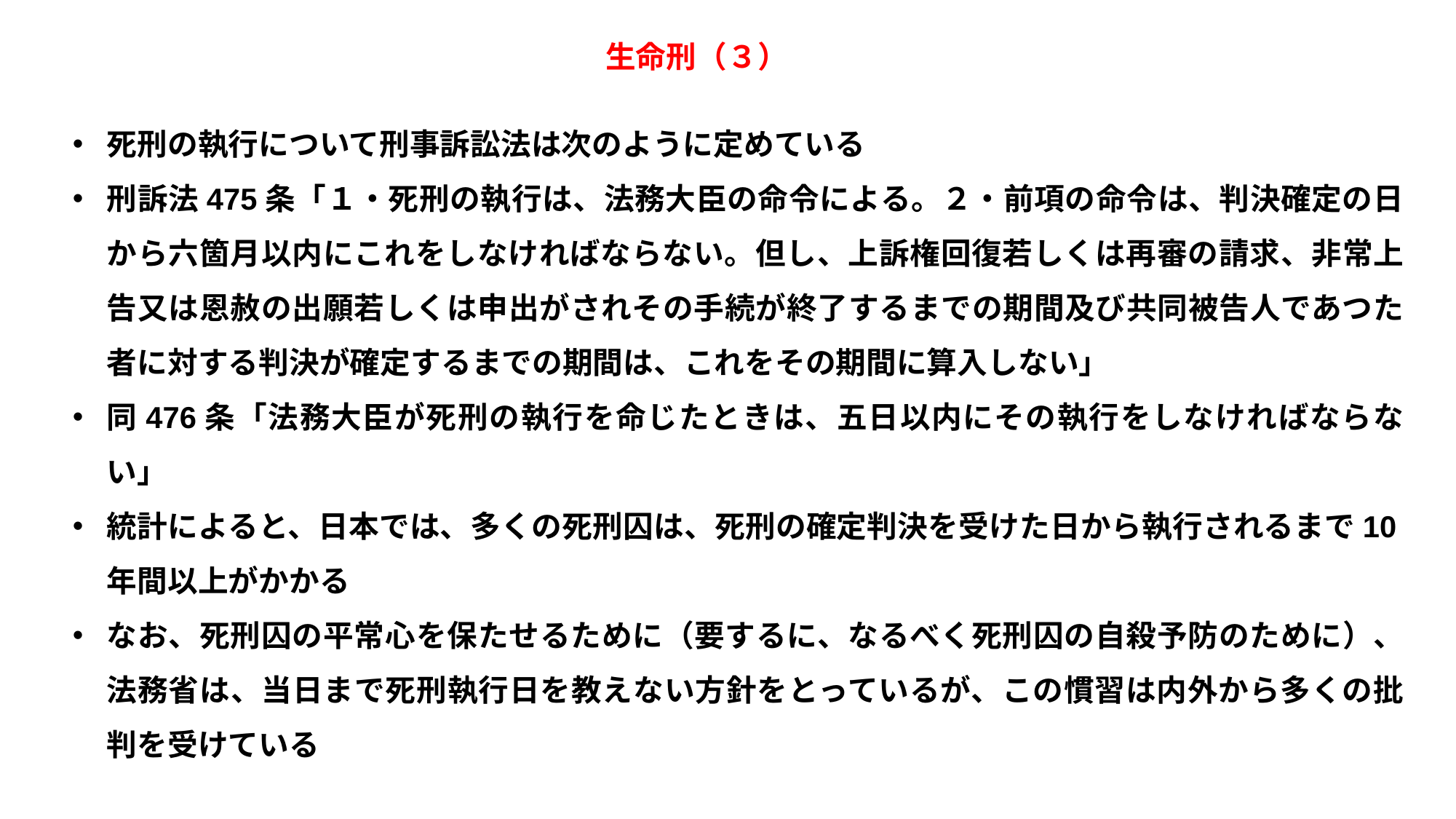

生命刑（３）
死刑の執行について刑事訴訟法は次のように定めている
刑訴法475条「１・死刑の執行は、法務大臣の命令による。２・前項の命令は、判決確定の日から六箇月以内にこれをしなければならない。但し、上訴権回復若しくは再審の請求、非常上告又は恩赦の出願若しくは申出がされその手続が終了するまでの期間及び共同被告人であつた者に対する判決が確定するまでの期間は、これをその期間に算入しない」
同476条「法務大臣が死刑の執行を命じたときは、五日以内にその執行をしなければならない」
統計によると、日本では、多くの死刑囚は、死刑の確定判決を受けた日から執行されるまで10年間以上がかかる
なお、死刑囚の平常心を保たせるために（要するに、なるべく死刑囚の自殺予防のために）、法務省は、当日まで死刑執行日を教えない方針をとっているが、この慣習は内外から多くの批判を受けている